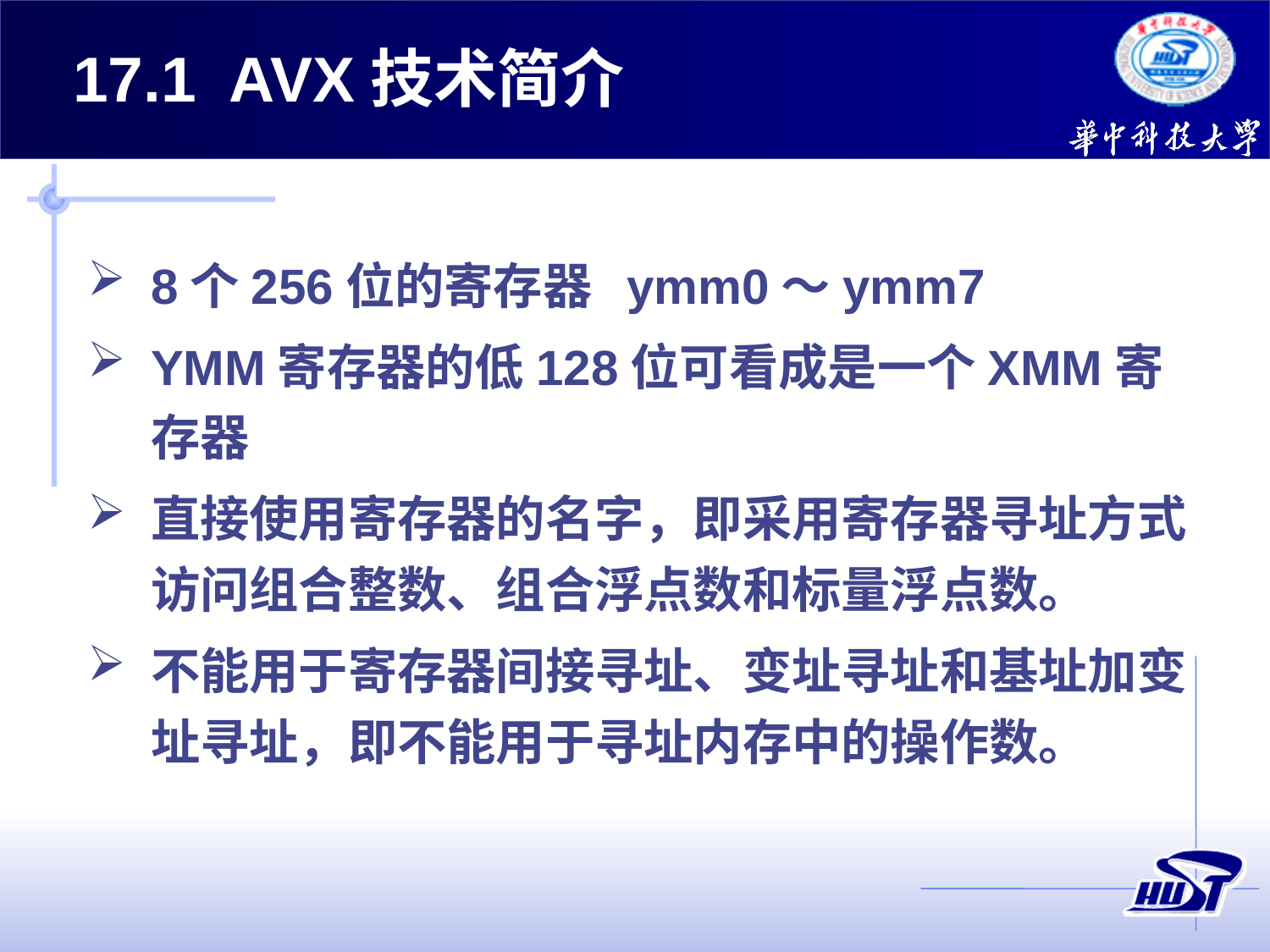

17.1  AVX技术简介
8个256位的寄存器  ymm0～ymm7
YMM寄存器的低128位可看成是一个XMM寄存器
直接使用寄存器的名字，即采用寄存器寻址方式访问组合整数、组合浮点数和标量浮点数。
不能用于寄存器间接寻址、变址寻址和基址加变址寻址，即不能用于寻址内存中的操作数。